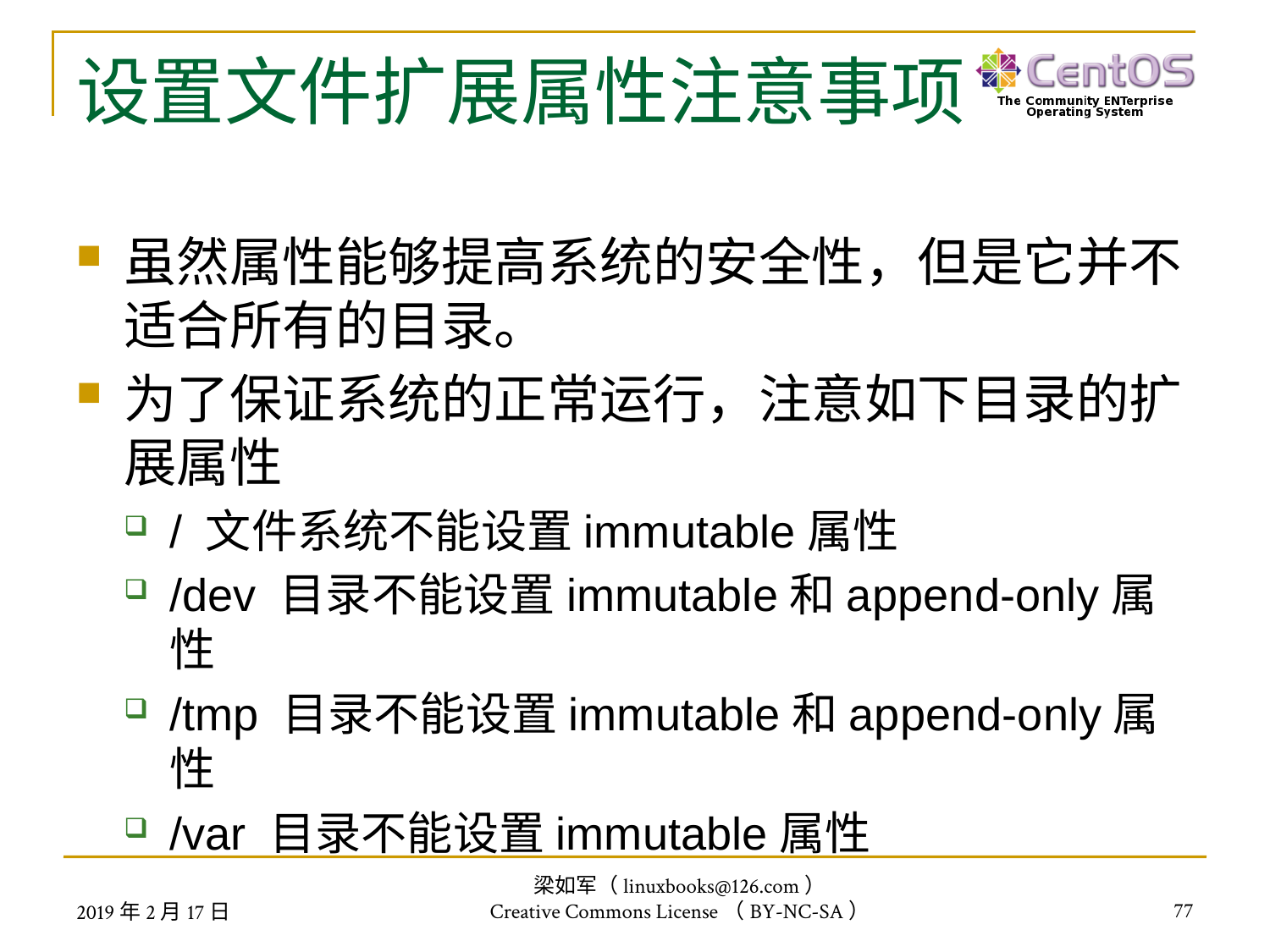

# 设置文件扩展属性注意事项
虽然属性能够提高系统的安全性，但是它并不适合所有的目录。
为了保证系统的正常运行，注意如下目录的扩展属性
/ 文件系统不能设置immutable属性
/dev 目录不能设置immutable和append-only属性
/tmp 目录不能设置immutable和append-only属性
/var 目录不能设置immutable属性
梁如军（linuxbooks@126.com）
Creative Commons License（BY-NC-SA）
2019年2月17日
77